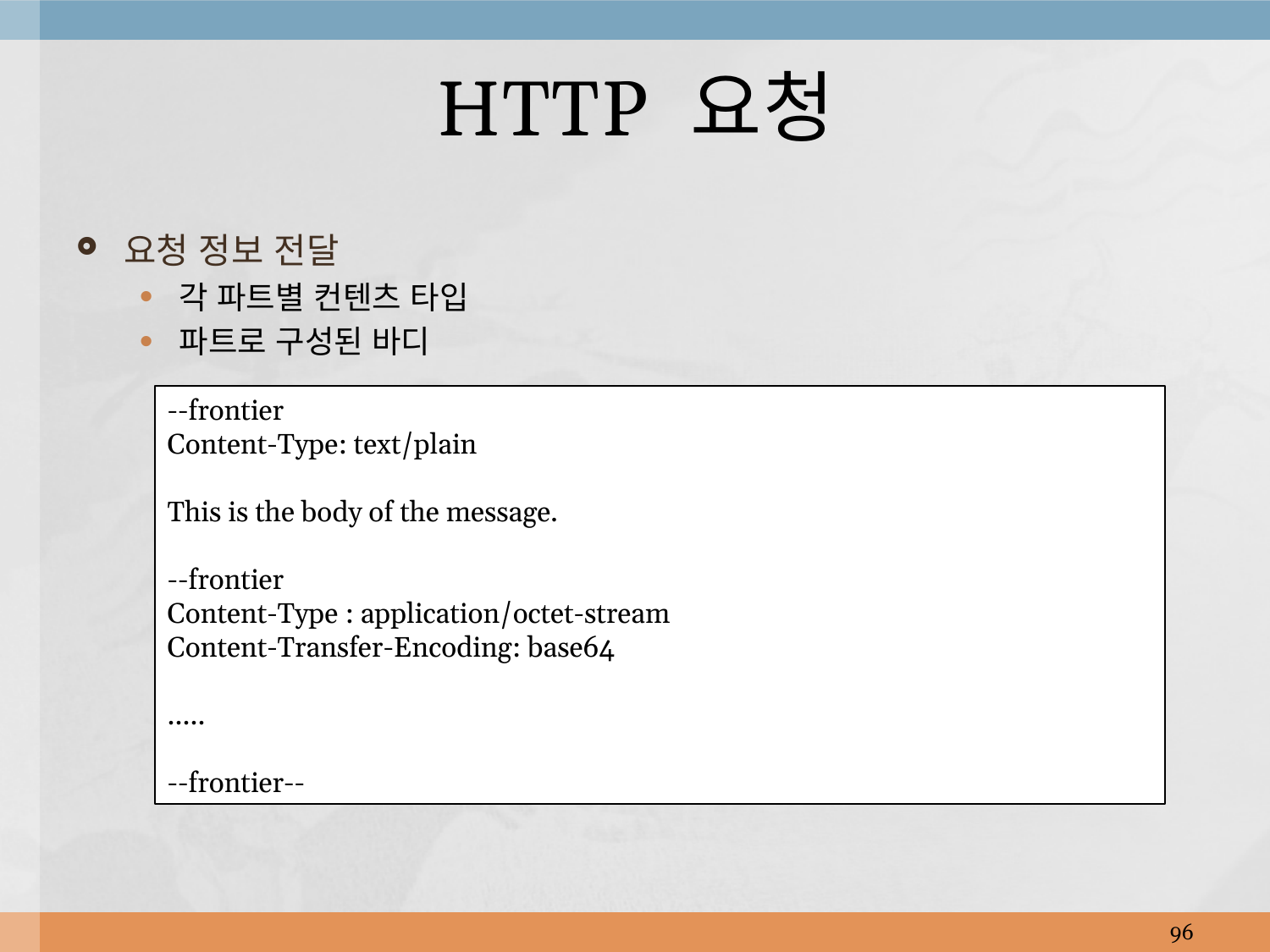

# HTTP 요청
요청 정보 전달
각 파트별 컨텐츠 타입
파트로 구성된 바디

--frontier
Content-Type: text/plain

This is the body of the message.

--frontier
Content-Type : application/octet-stream
Content-Transfer-Encoding: base64

.....

--frontier--
96